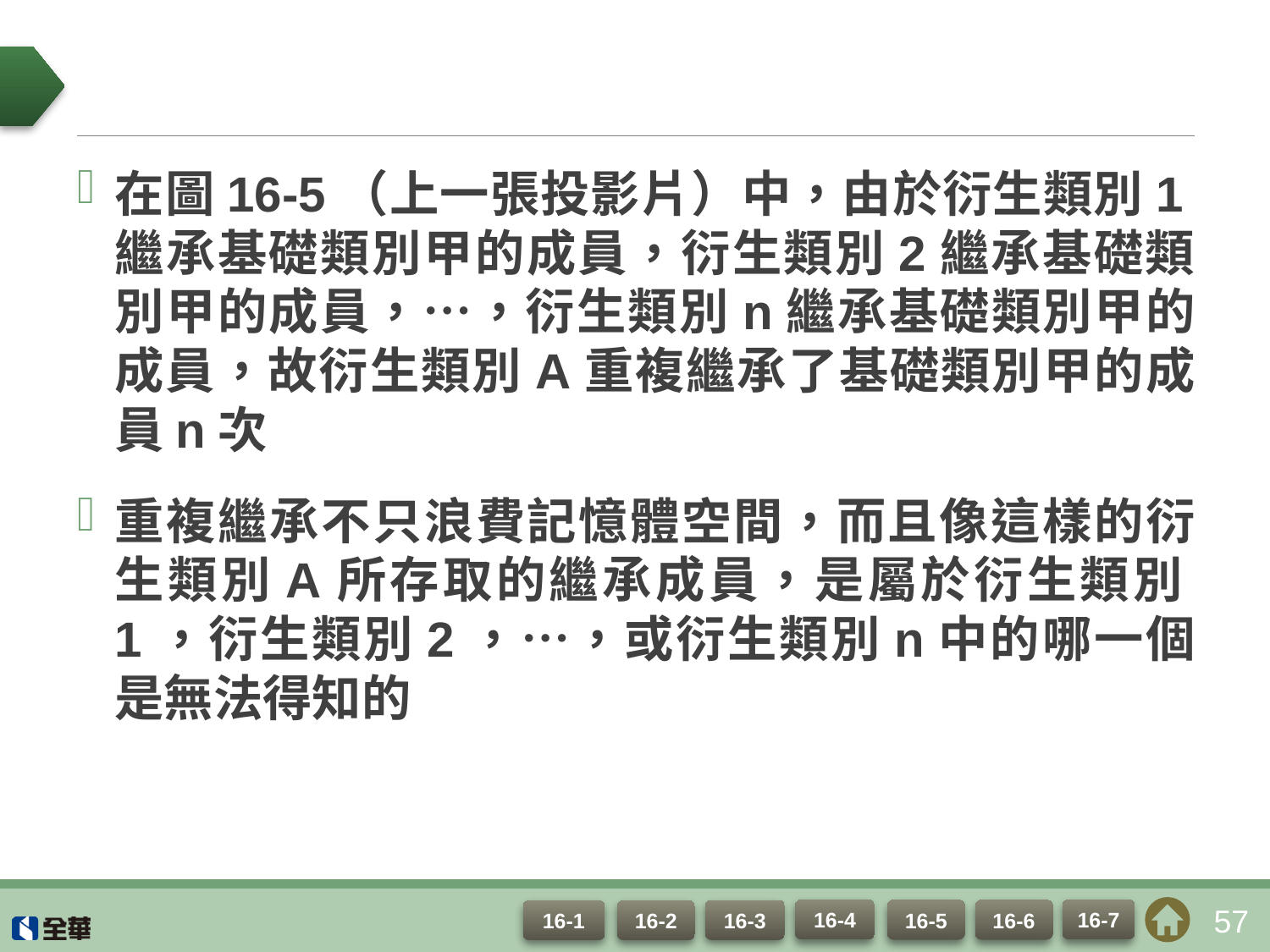

#
在圖16-5（上一張投影片）中，由於衍生類別1繼承基礎類別甲的成員，衍生類別2繼承基礎類別甲的成員，…，衍生類別n繼承基礎類別甲的成員，故衍生類別A重複繼承了基礎類別甲的成員n次
重複繼承不只浪費記憶體空間，而且像這樣的衍生類別A所存取的繼承成員，是屬於衍生類別1，衍生類別2，…，或衍生類別n中的哪一個是無法得知的

57